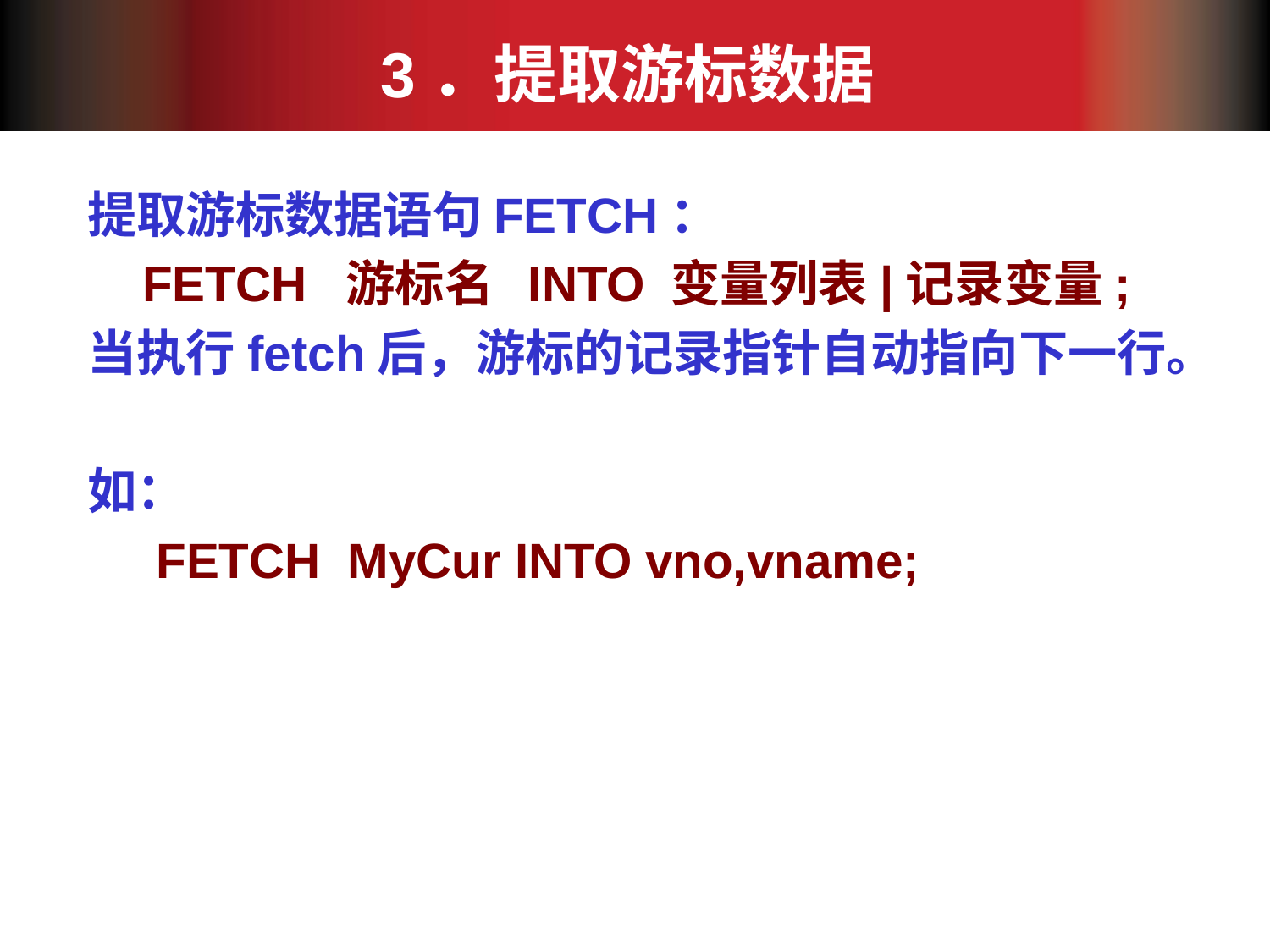

# 3．提取游标数据
提取游标数据语句FETCH：
    FETCH  游标名  INTO 变量列表|记录变量;
当执行fetch后，游标的记录指针自动指向下一行。

如：
     FETCH  MyCur INTO vno,vname;